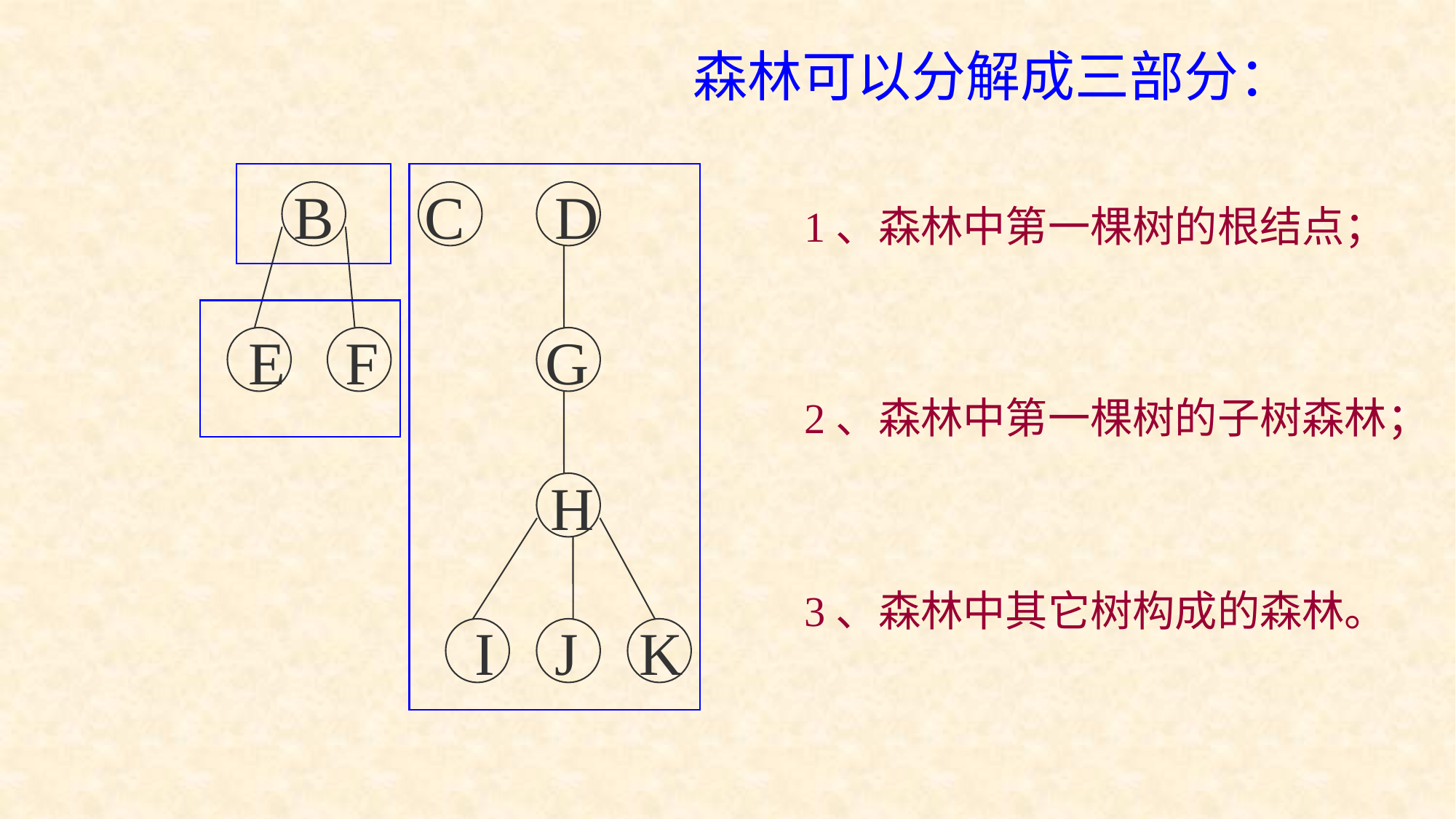

B      C      D

E    F           G

                    H

               I    J    K

森林可以分解成三部分：

1、森林中第一棵树的根结点；

2、森林中第一棵树的子树森林；
3、森林中其它树构成的森林。